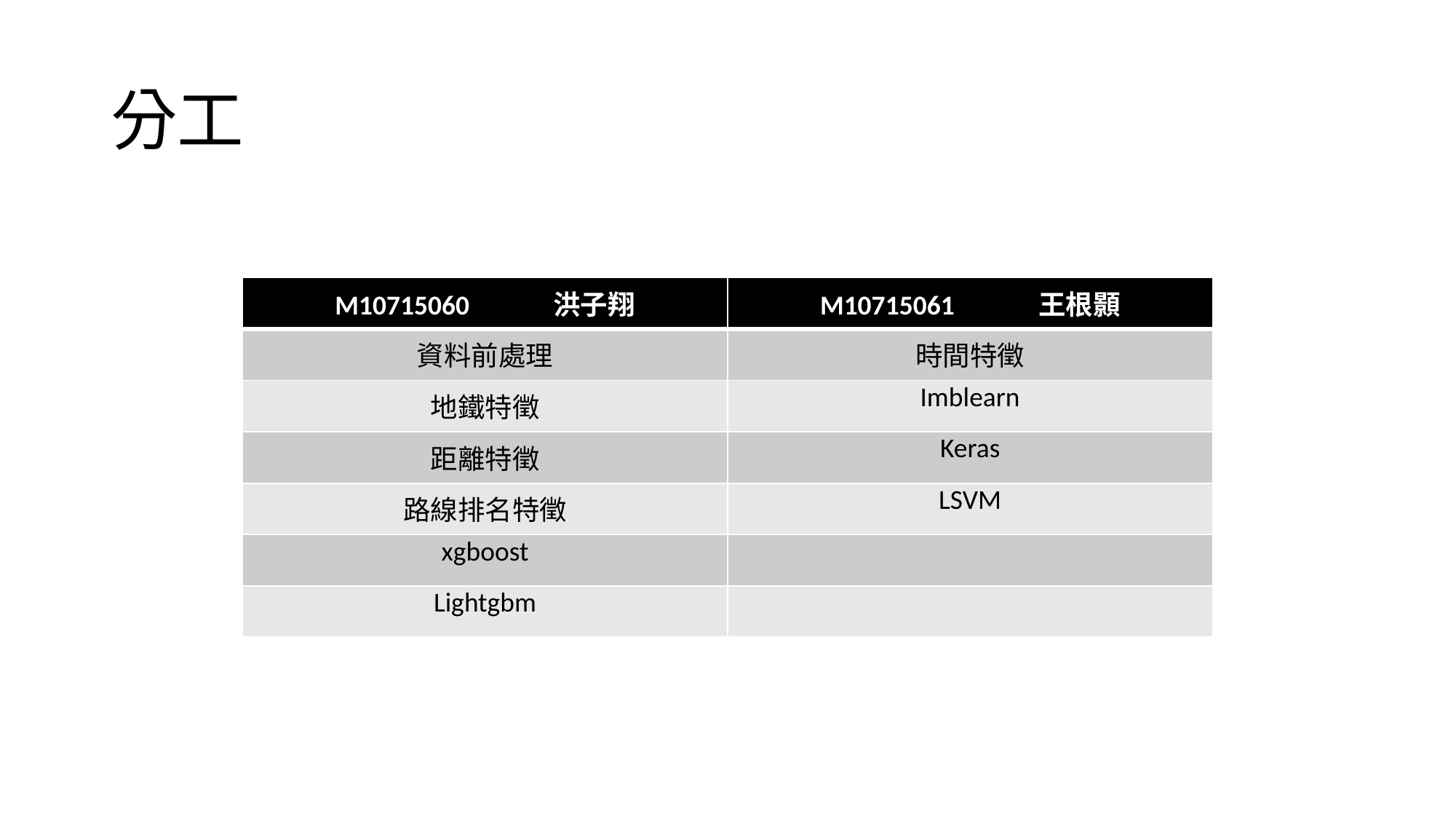

分工
| M10715060 洪子翔 | M10715061 王根顥 |
| --- | --- |
| 資料前處理 | 時間特徵 |
| 地鐵特徵 | Imblearn |
| 距離特徵 | Keras |
| 路線排名特徵 | LSVM |
| xgboost |  |
| Lightgbm |  |